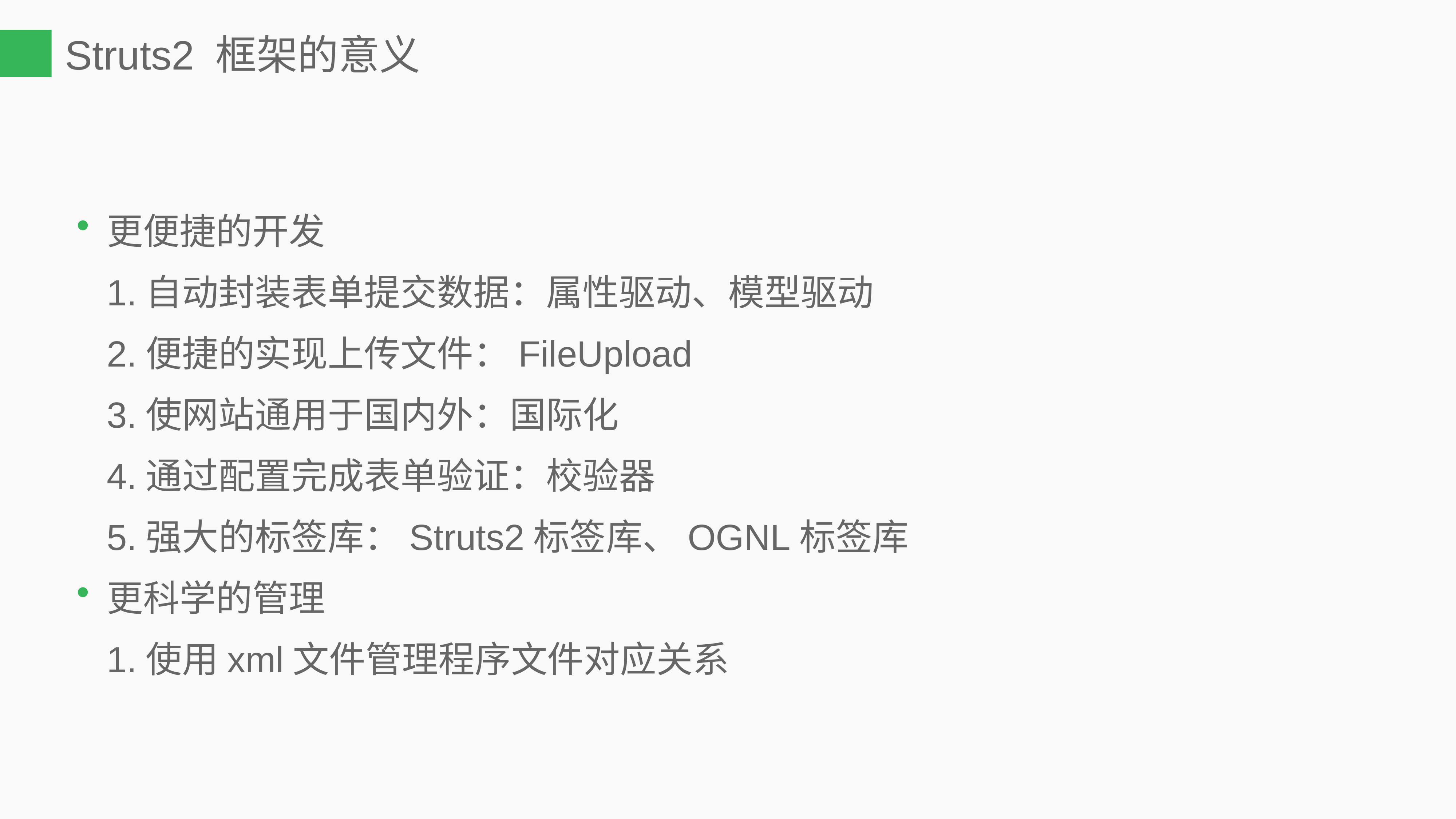

Struts2 框架的意义

更便捷的开发
   1.自动封装表单提交数据：属性驱动、模型驱动
   2.便捷的实现上传文件：FileUpload
   3.使网站通用于国内外：国际化
   4.通过配置完成表单验证：校验器
   5.强大的标签库：Struts2标签库、OGNL标签库
更科学的管理
   1.使用xml文件管理程序文件对应关系